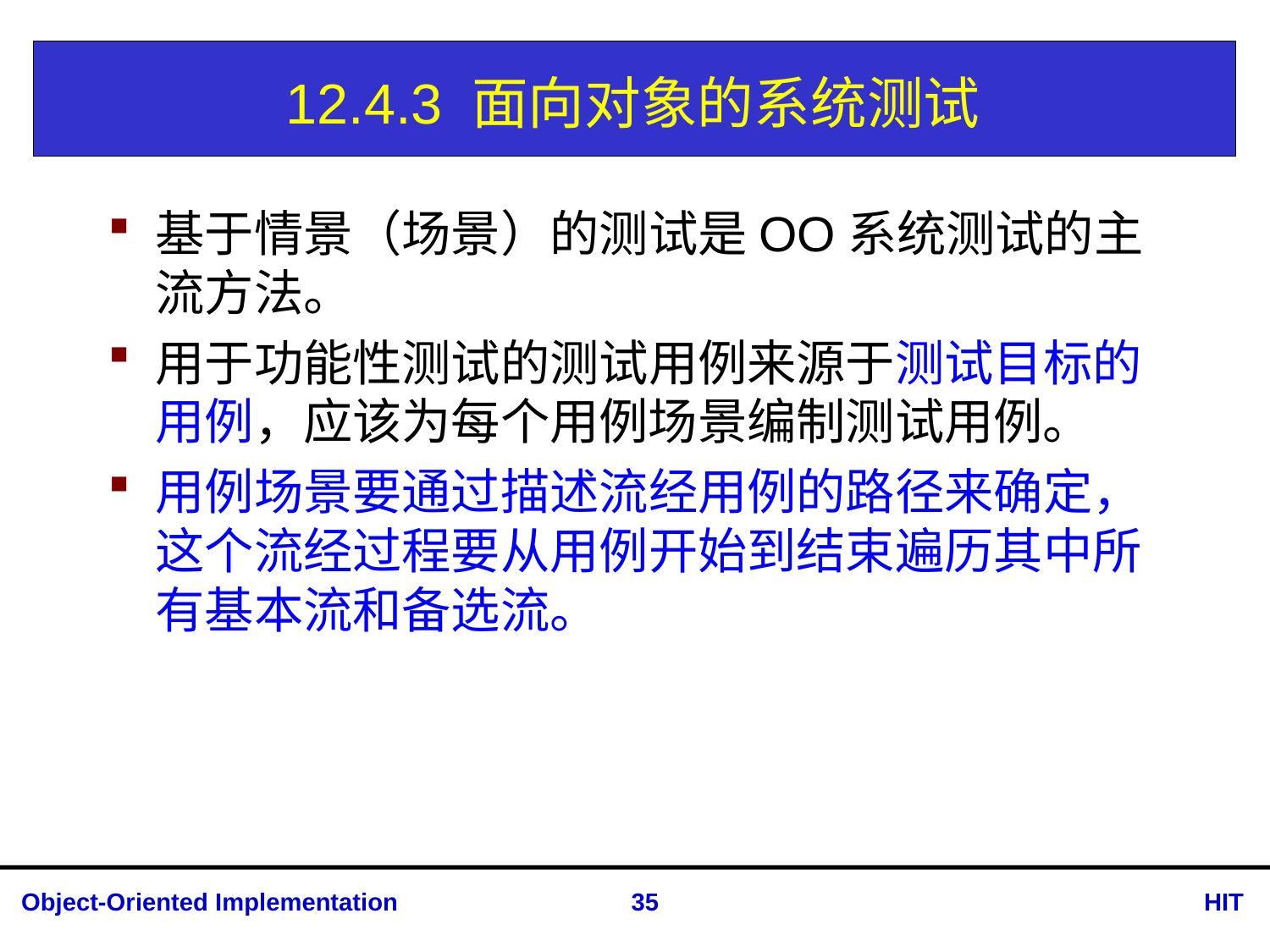

# 12.4.3 面向对象的系统测试
基于情景（场景）的测试是OO系统测试的主流方法。
用于功能性测试的测试用例来源于测试目标的用例，应该为每个用例场景编制测试用例。
用例场景要通过描述流经用例的路径来确定，这个流经过程要从用例开始到结束遍历其中所有基本流和备选流。